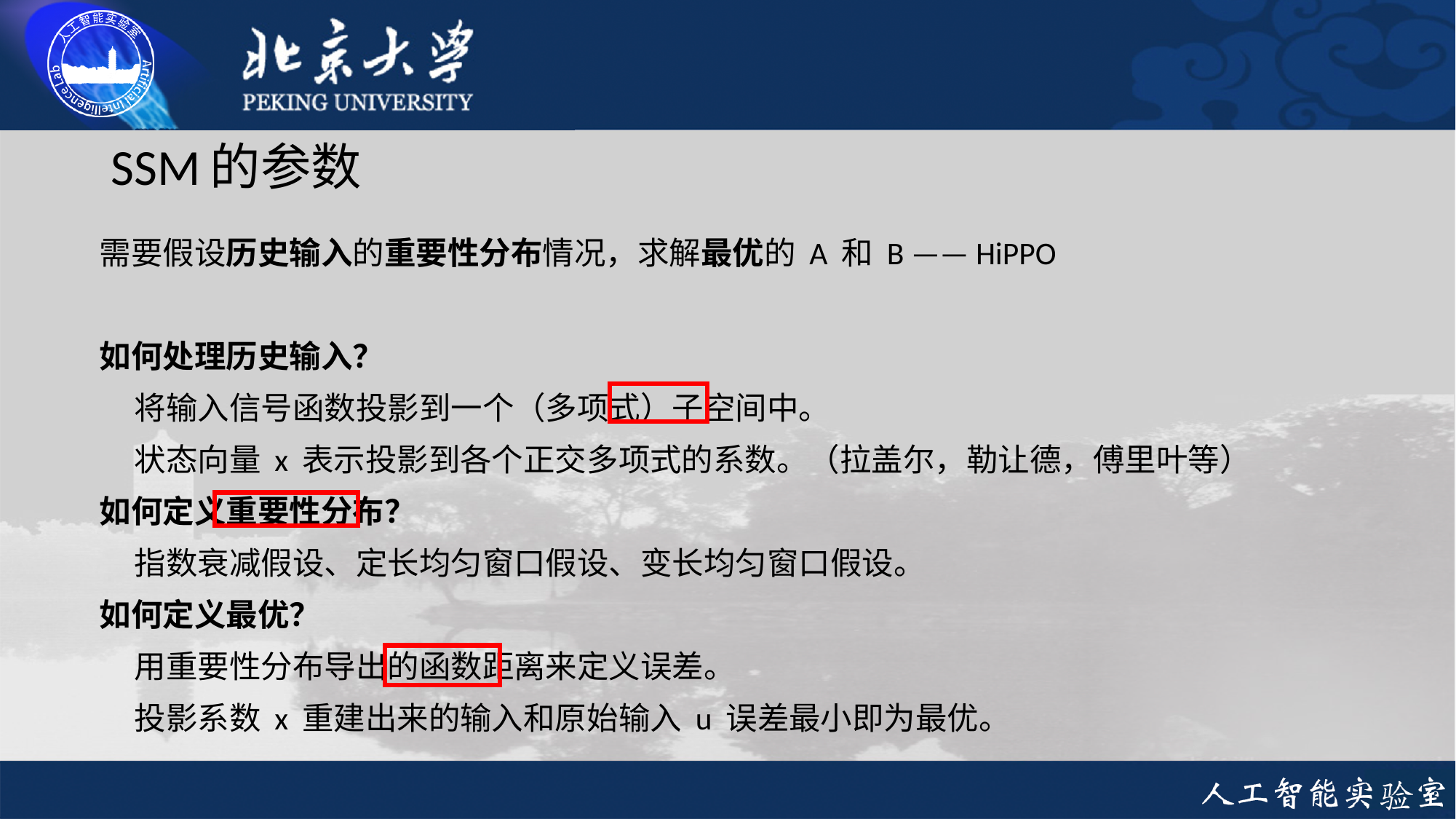

# SSM的参数
需要假设历史输入的重要性分布情况，求解最优的 A 和 B —— HiPPO

如何处理历史输入？
    将输入信号函数投影到一个（多项式）子空间中。
    状态向量 x 表示投影到各个正交多项式的系数。（拉盖尔，勒让德，傅里叶等）
如何定义重要性分布？
    指数衰减假设、定长均匀窗口假设、变长均匀窗口假设。
如何定义最优？
    用重要性分布导出的函数距离来定义误差。
    投影系数 x 重建出来的输入和原始输入 u 误差最小即为最优。